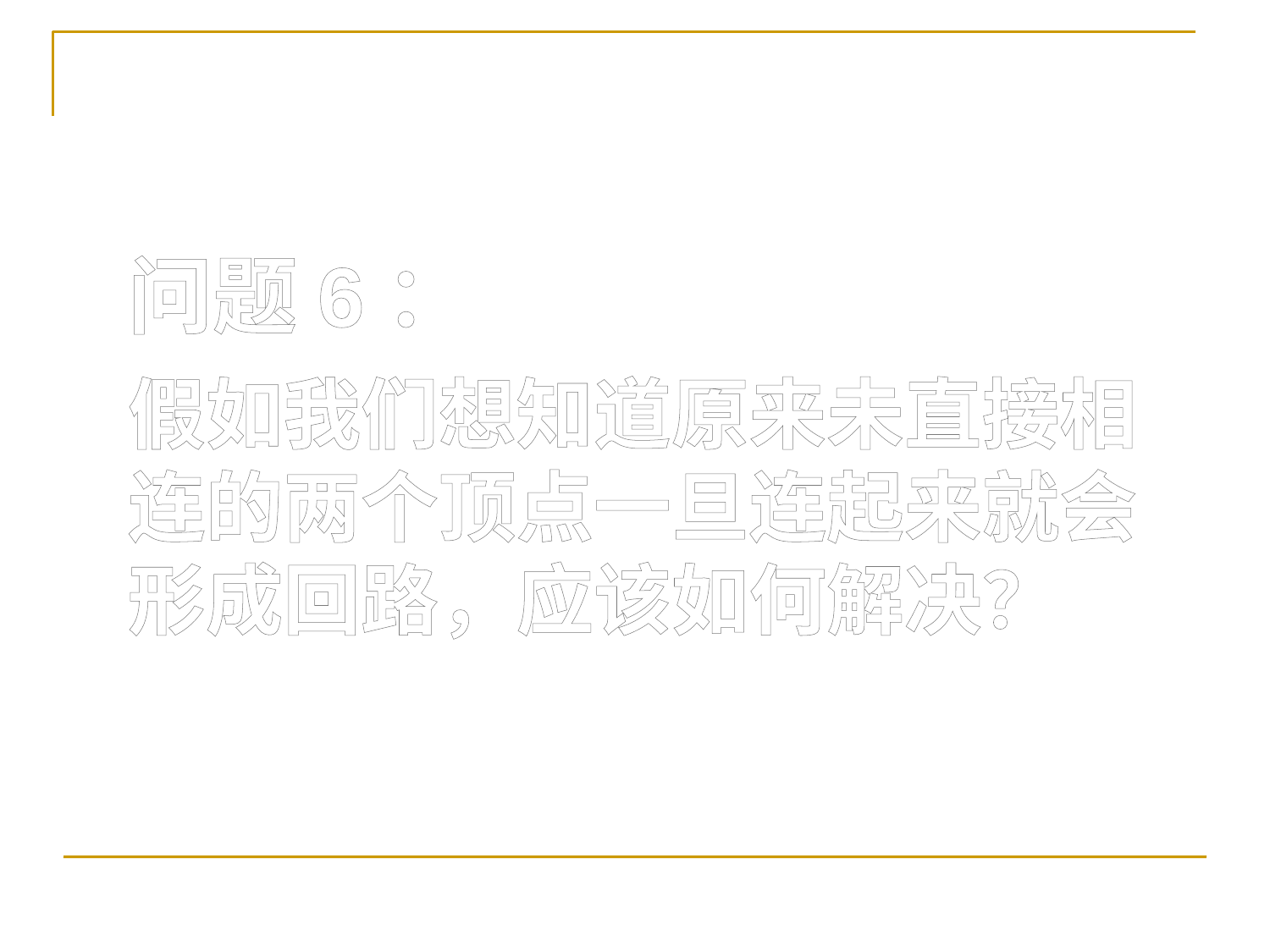

问题6：
假如我们想知道原来未直接相连的两个顶点一旦连起来就会形成回路，应该如何解决？